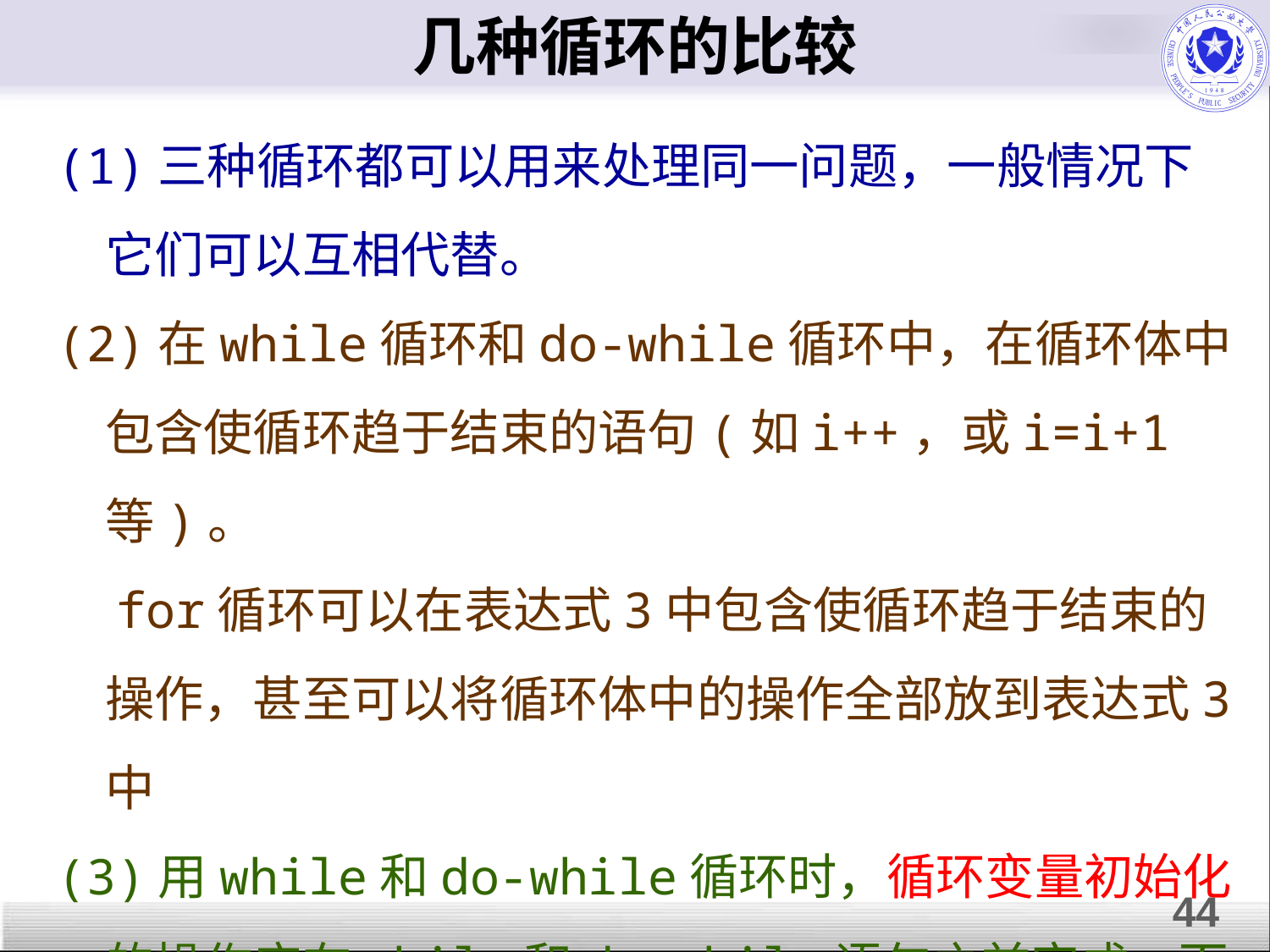

几种循环的比较
(1)三种循环都可以用来处理同一问题，一般情况下它们可以互相代替。
(2)在while循环和do-while循环中，在循环体中包含使循环趋于结束的语句(如i++，或i=i+1等)。
  for循环可以在表达式3中包含使循环趋于结束的操作，甚至可以将循环体中的操作全部放到表达式3中
(3)用while和do-while循环时，循环变量初始化的操作应在while和do-while语句之前完成。而for语句可以在表达式1中实现循环变量的初始化。